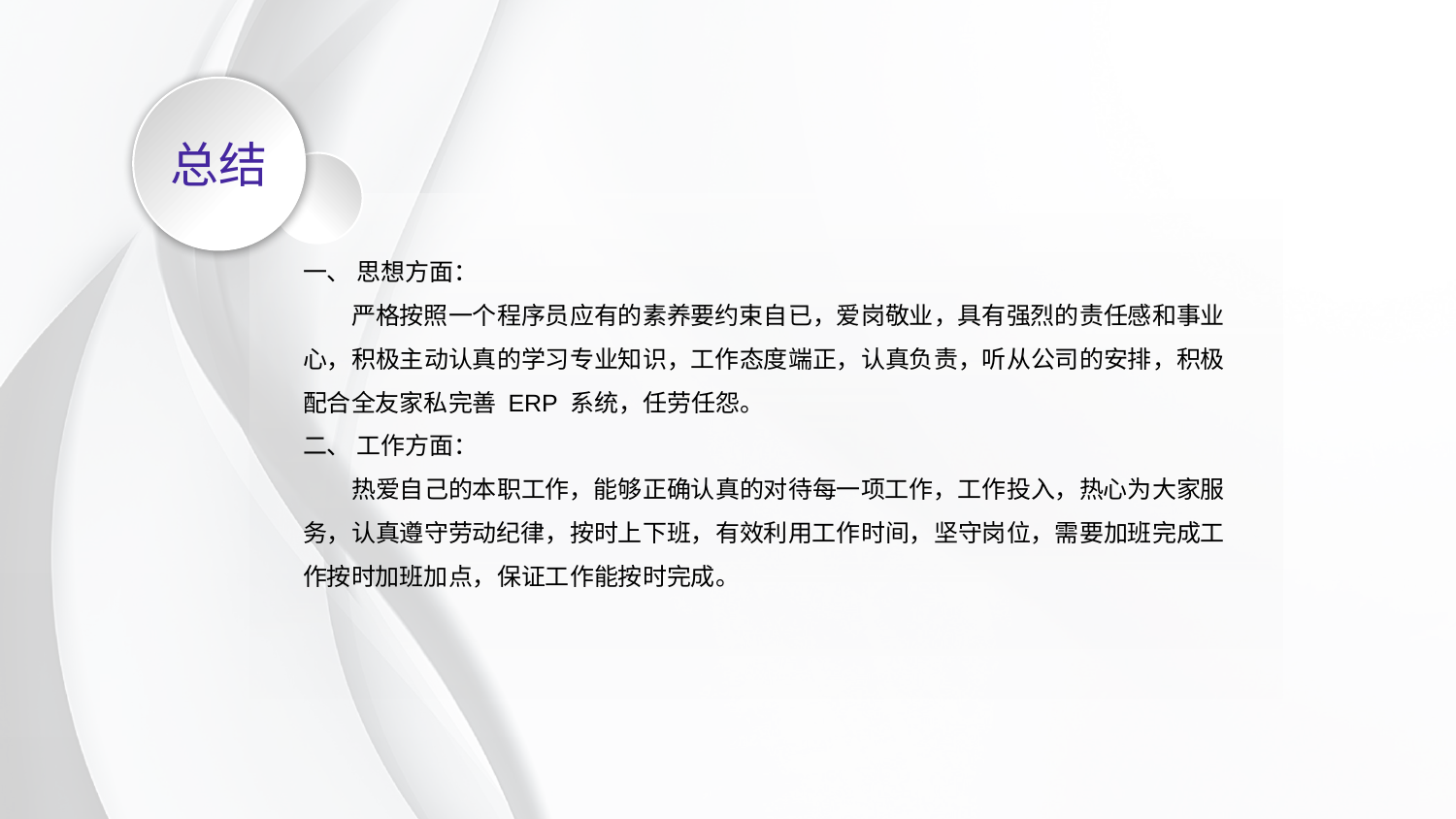

总结

一、 思想方面：
　　严格按照一个程序员应有的素养要约束自已，爱岗敬业，具有强烈的责任感和事业心，积极主动认真的学习专业知识，工作态度端正，认真负责，听从公司的安排，积极配合全友家私完善 ERP 系统，任劳任怨。
二、 工作方面：
　　热爱自己的本职工作，能够正确认真的对待每一项工作，工作投入，热心为大家服务，认真遵守劳动纪律，按时上下班，有效利用工作时间，坚守岗位，需要加班完成工作按时加班加点，保证工作能按时完成。